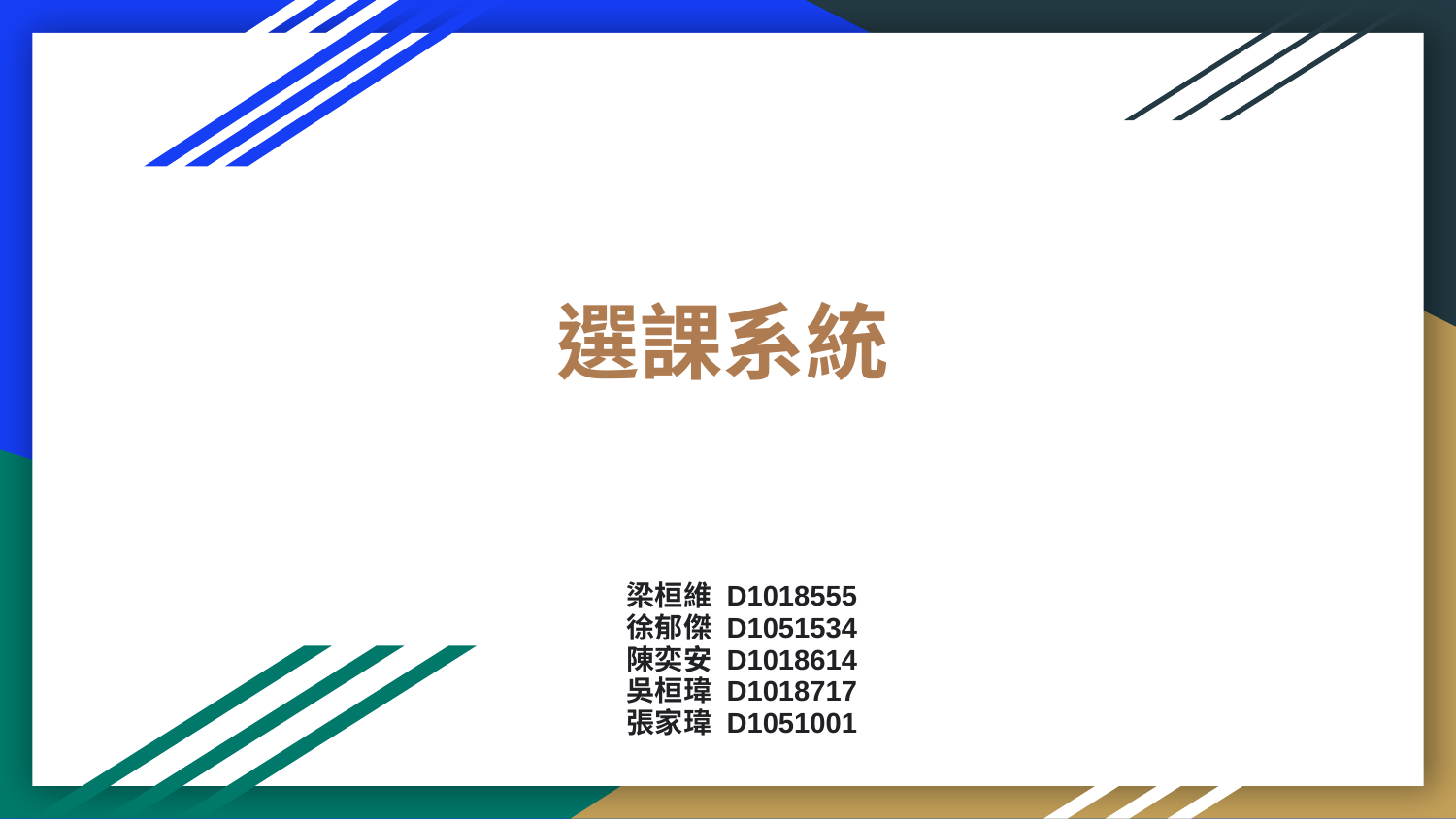

# 選課系統
梁桓維 D1018555
徐郁傑 D1051534
陳奕安 D1018614
吳桓瑋 D1018717
張家瑋 D1051001